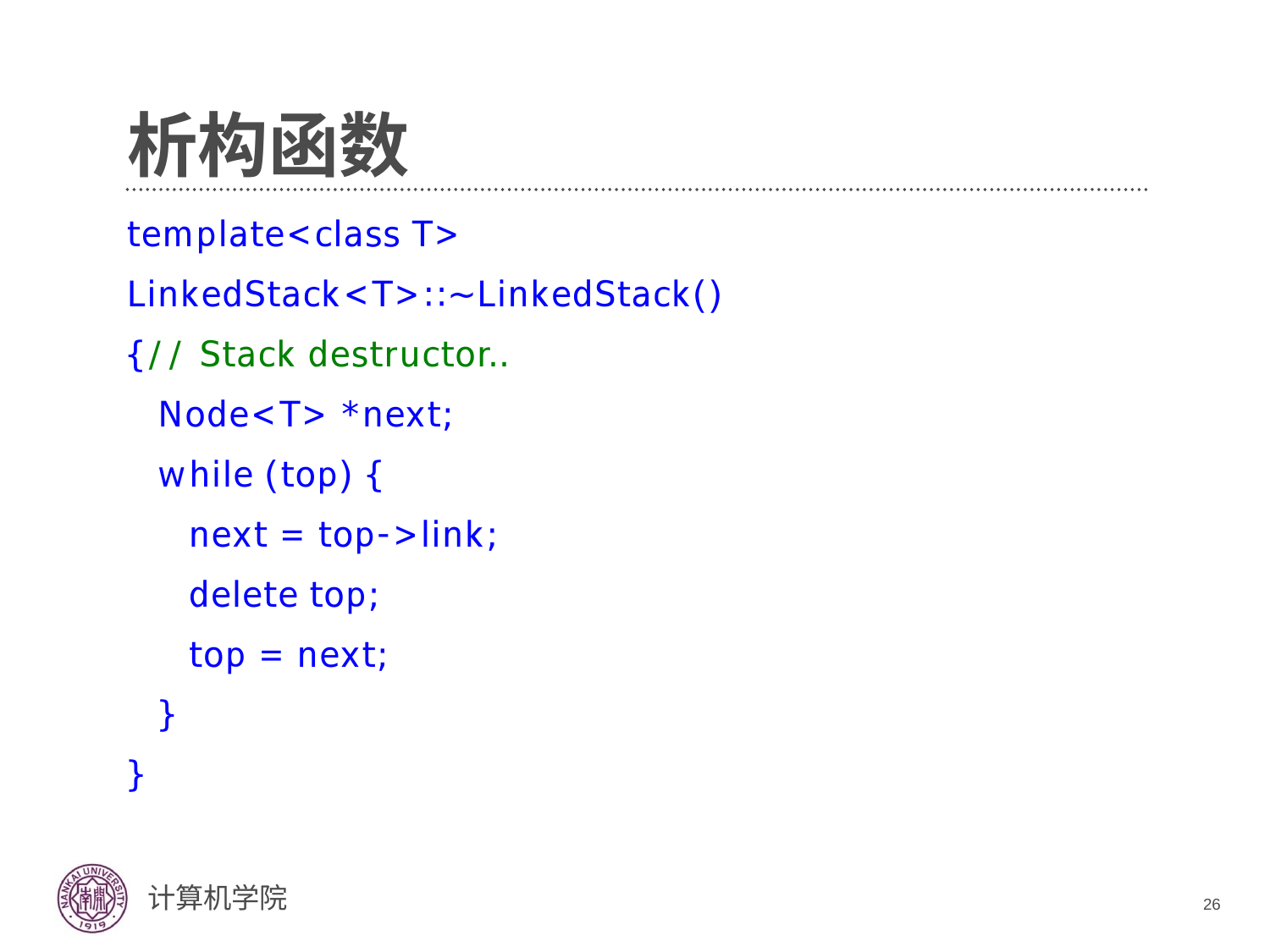

# 析构函数
template<class T>
LinkedStack<T>::~LinkedStack()
{// Stack destructor..
   Node<T> *next;
   while (top) {
      next = top->link;
      delete top;
      top = next;
   }
}
26